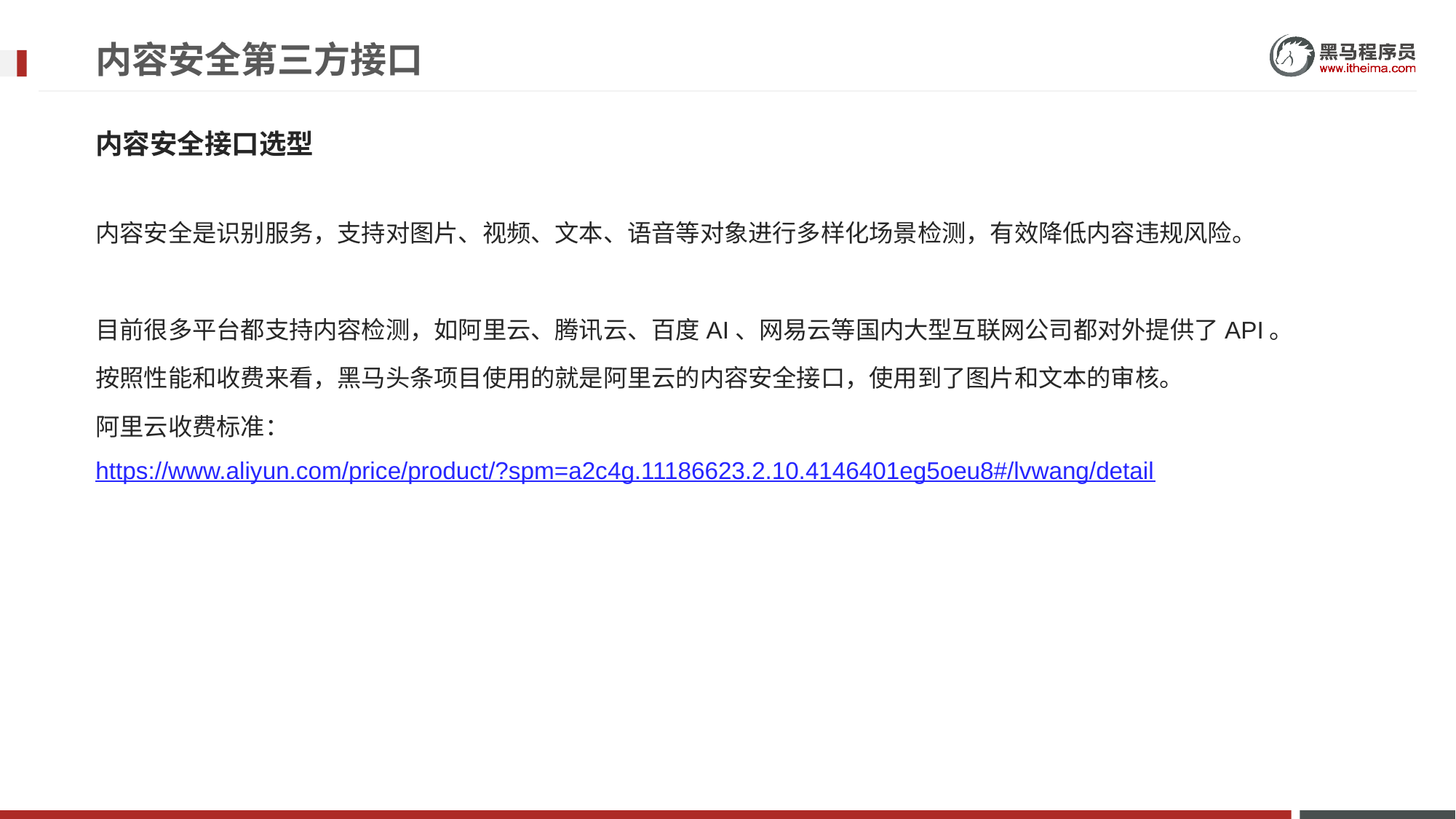

# 内容安全第三方接口
内容安全接口选型
内容安全是识别服务，支持对图片、视频、文本、语音等对象进行多样化场景检测，有效降低内容违规风险。

目前很多平台都支持内容检测，如阿里云、腾讯云、百度AI、网易云等国内大型互联网公司都对外提供了API。
按照性能和收费来看，黑马头条项目使用的就是阿里云的内容安全接口，使用到了图片和文本的审核。
阿里云收费标准：https://www.aliyun.com/price/product/?spm=a2c4g.11186623.2.10.4146401eg5oeu8#/lvwang/detail